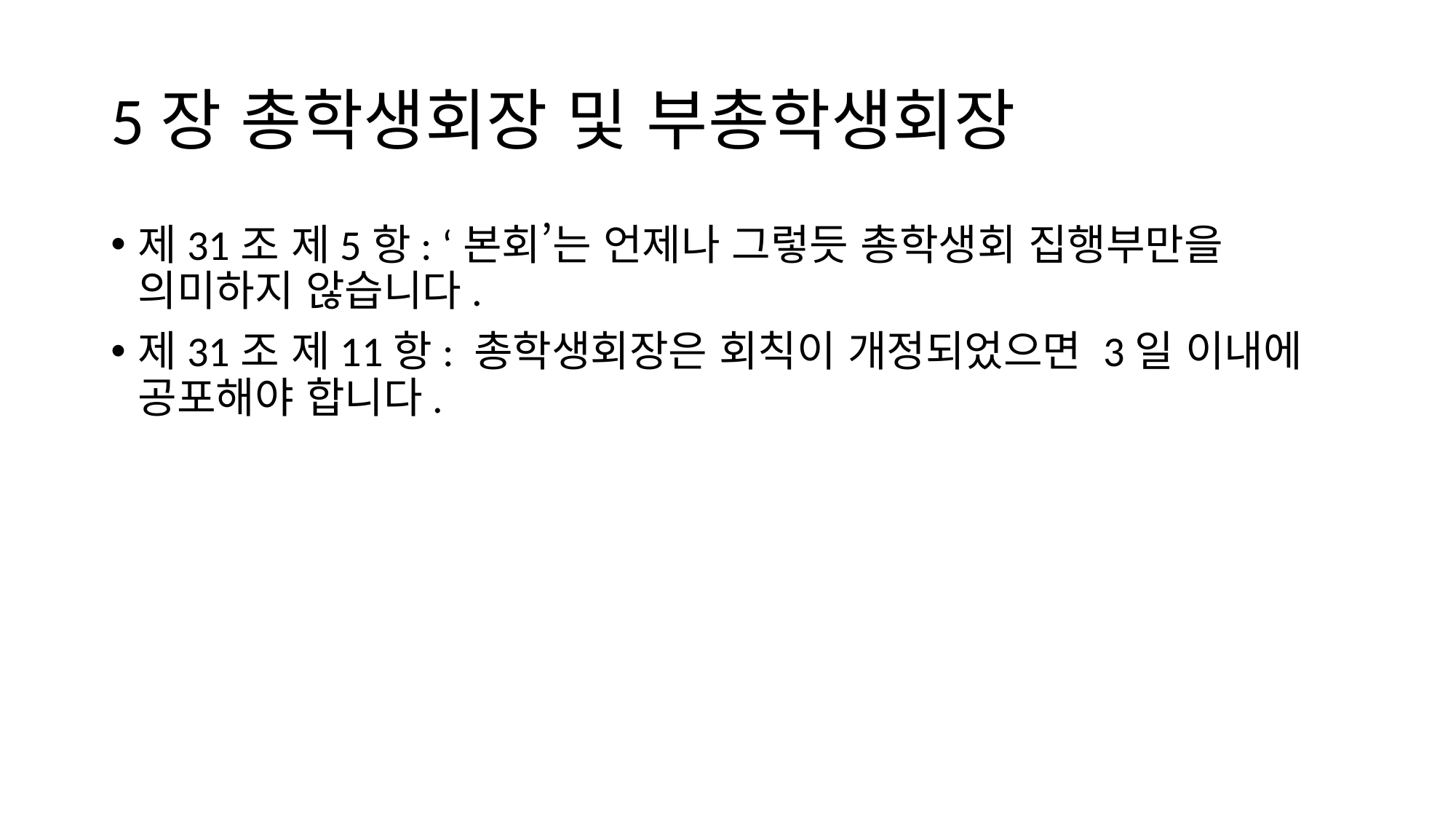

# 5장 총학생회장 및 부총학생회장
제31조 제5항: ‘본회’는 언제나 그렇듯 총학생회 집행부만을 의미하지 않습니다.
제31조 제11항: 총학생회장은 회칙이 개정되었으면 3일 이내에 공포해야 합니다.